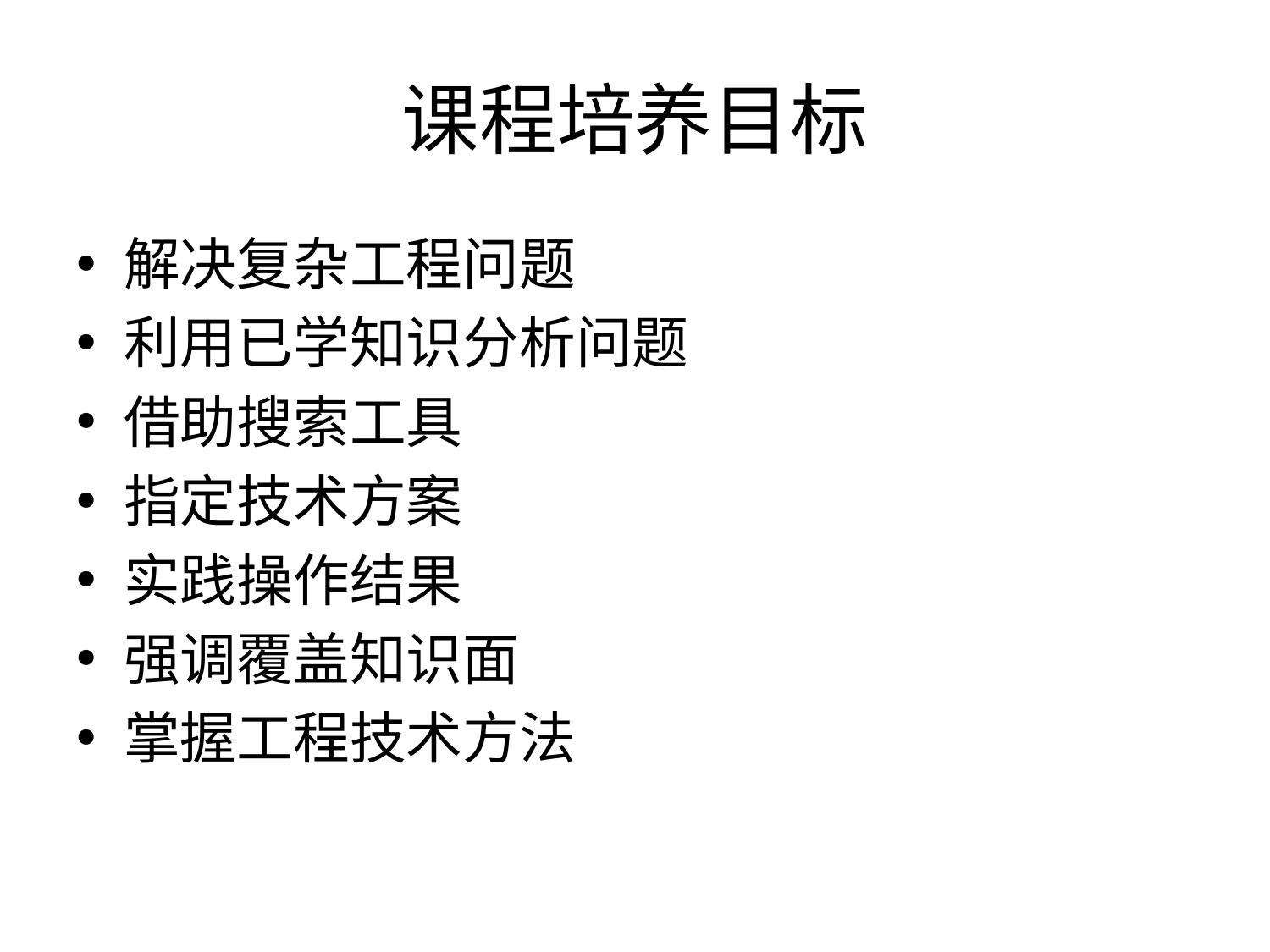

# 课程培养目标
解决复杂工程问题
利用已学知识分析问题
借助搜索工具
指定技术方案
实践操作结果
强调覆盖知识面
掌握工程技术方法